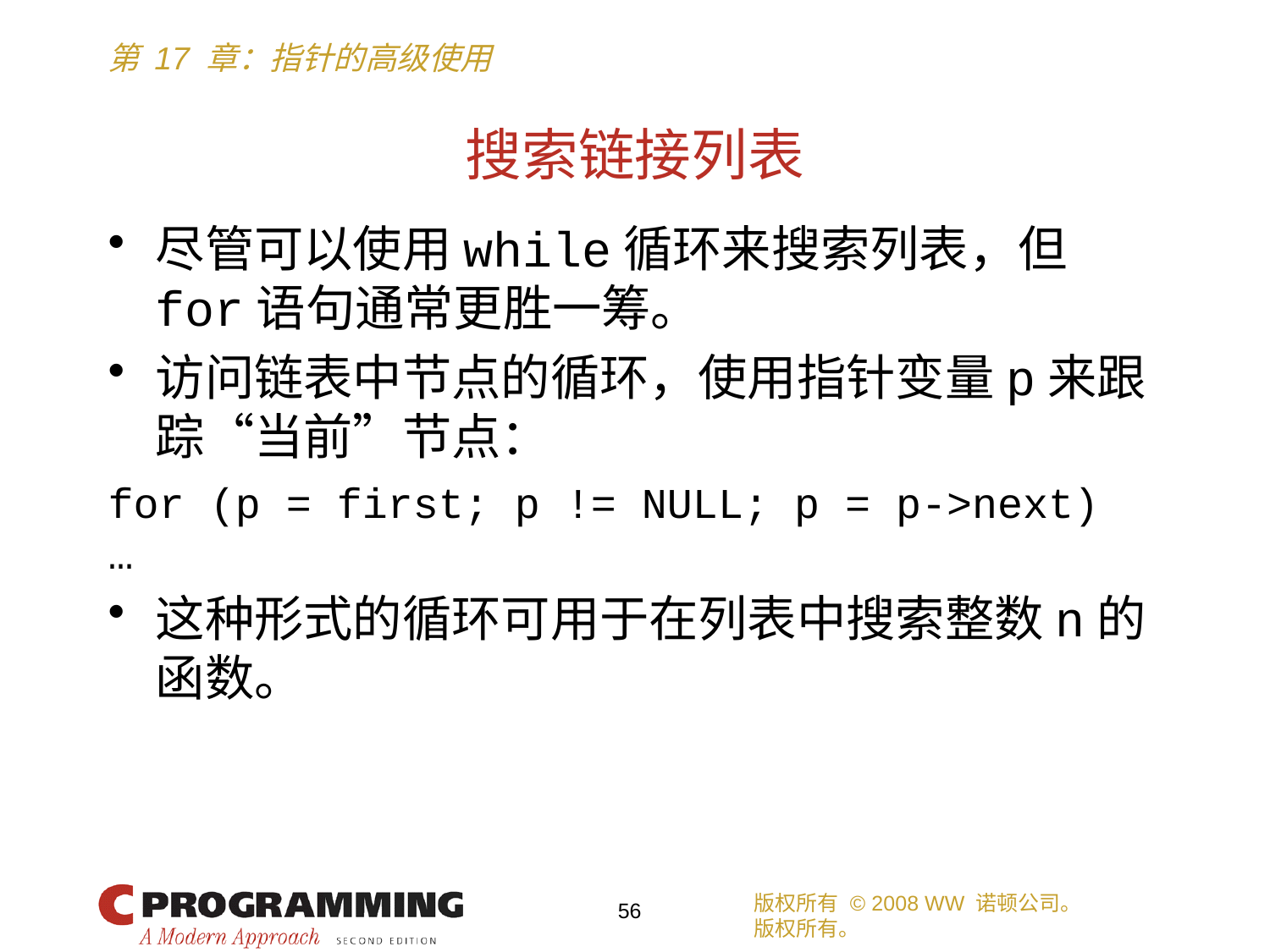

# 搜索链接列表
尽管可以使用while循环来搜索列表，但for语句通常更胜一筹。
访问链表中节点的循环，使用指针变量p来跟踪“当前”节点：
for (p = first; p != NULL; p = p->next)
…
这种形式的循环可用于在列表中搜索整数n的函数。

版权所有 © 2008 WW 诺顿公司。
版权所有。
56